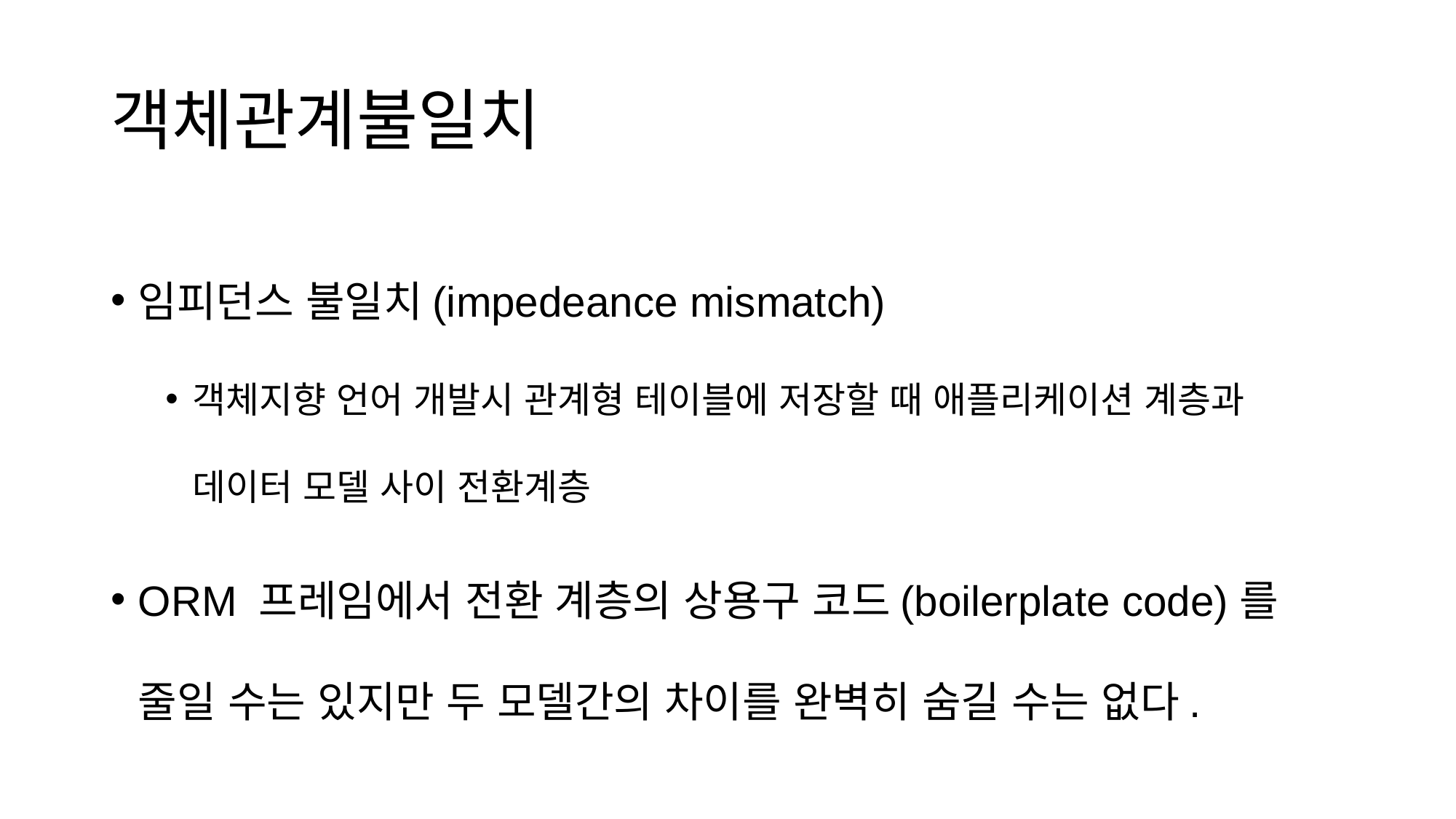

# 객체관계불일치
임피던스 불일치(impedeance mismatch)
객체지향 언어 개발시 관계형 테이블에 저장할 때 애플리케이션 계층과 데이터 모델 사이 전환계층
ORM 프레임에서 전환 계층의 상용구 코드(boilerplate code)를 줄일 수는 있지만 두 모델간의 차이를 완벽히 숨길 수는 없다.